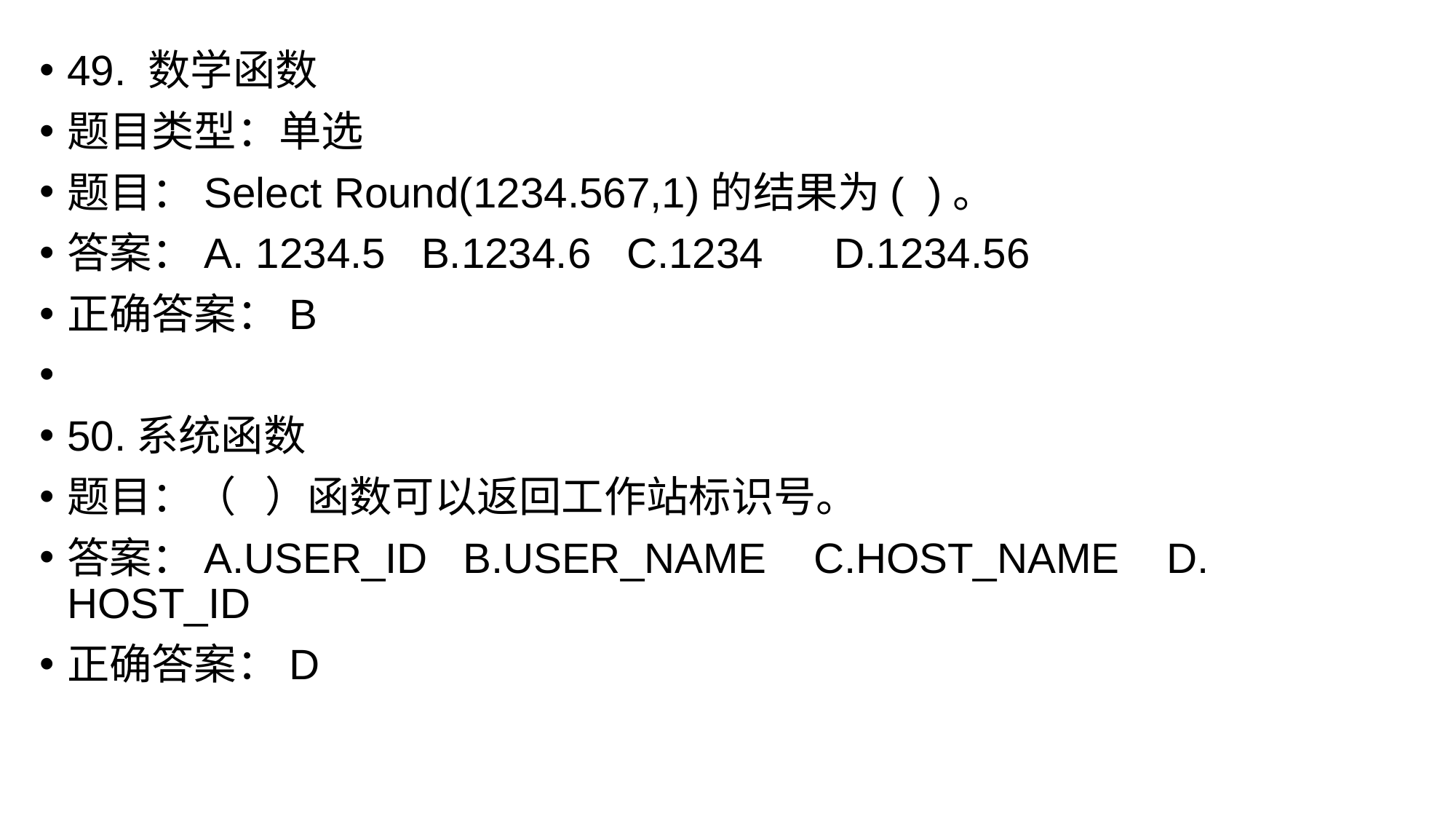

49. 数学函数
题目类型：单选
题目：Select Round(1234.567,1)的结果为(  )。
答案：A. 1234.5   B.1234.6   C.1234      D.1234.56
正确答案：B

50.系统函数
题目：（   ）函数可以返回工作站标识号。
答案：A.USER_ID   B.USER_NAME    C.HOST_NAME    D. HOST_ID
正确答案：D
#